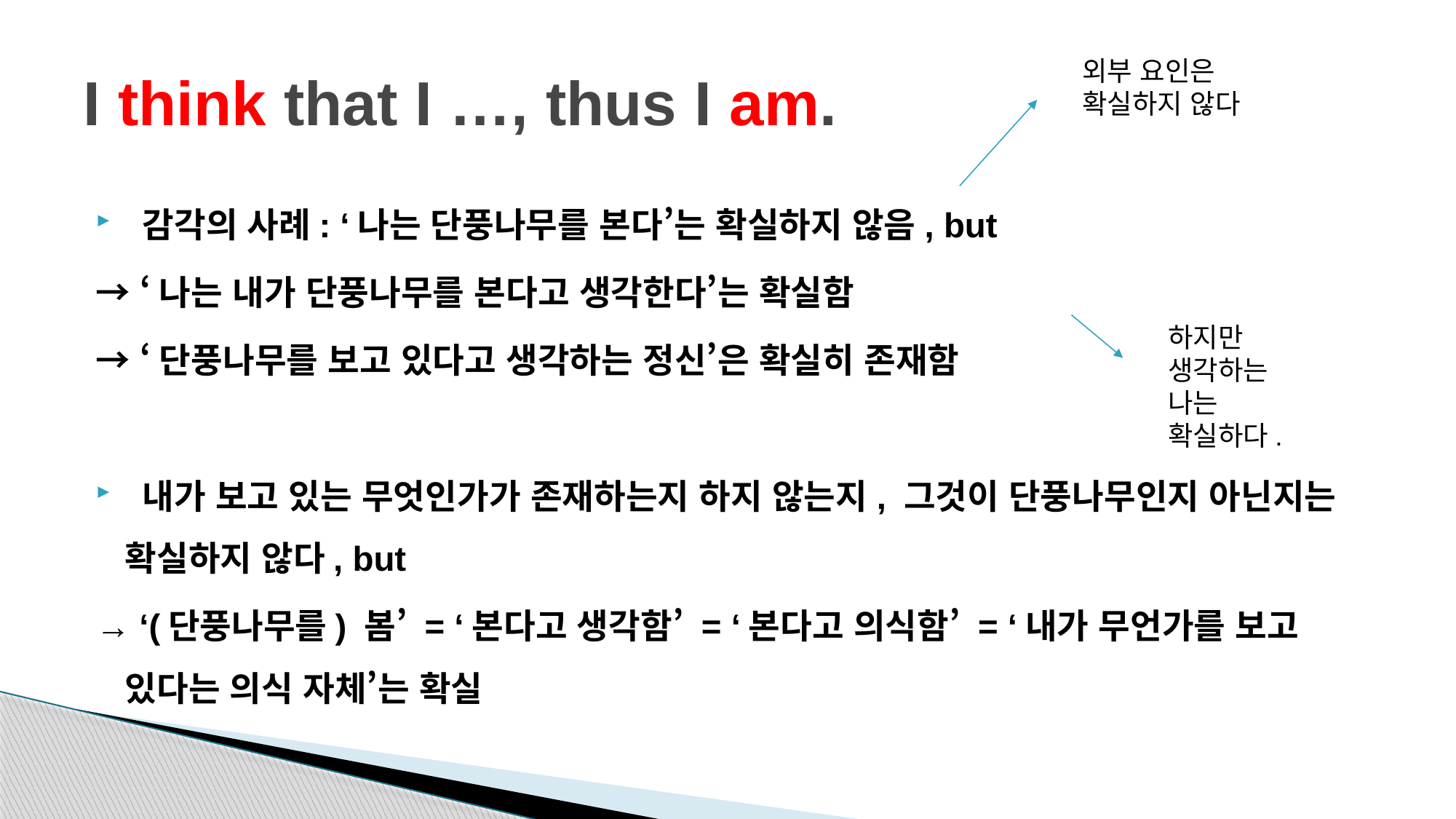

# I think that I …, thus I am.
외부 요인은
확실하지 않다
 감각의 사례: ‘나는 단풍나무를 본다’는 확실하지 않음, but
→ ‘나는 내가 단풍나무를 본다고 생각한다’는 확실함
→ ‘단풍나무를 보고 있다고 생각하는 정신’은 확실히 존재함

 내가 보고 있는 무엇인가가 존재하는지 하지 않는지, 그것이 단풍나무인지 아닌지는 확실하지 않다, but
→ ‘(단풍나무를) 봄’ = ‘본다고 생각함’ = ‘본다고 의식함’ = ‘내가 무언가를 보고 있다는 의식 자체’는 확실

하지만 생각하는 나는 확실하다.